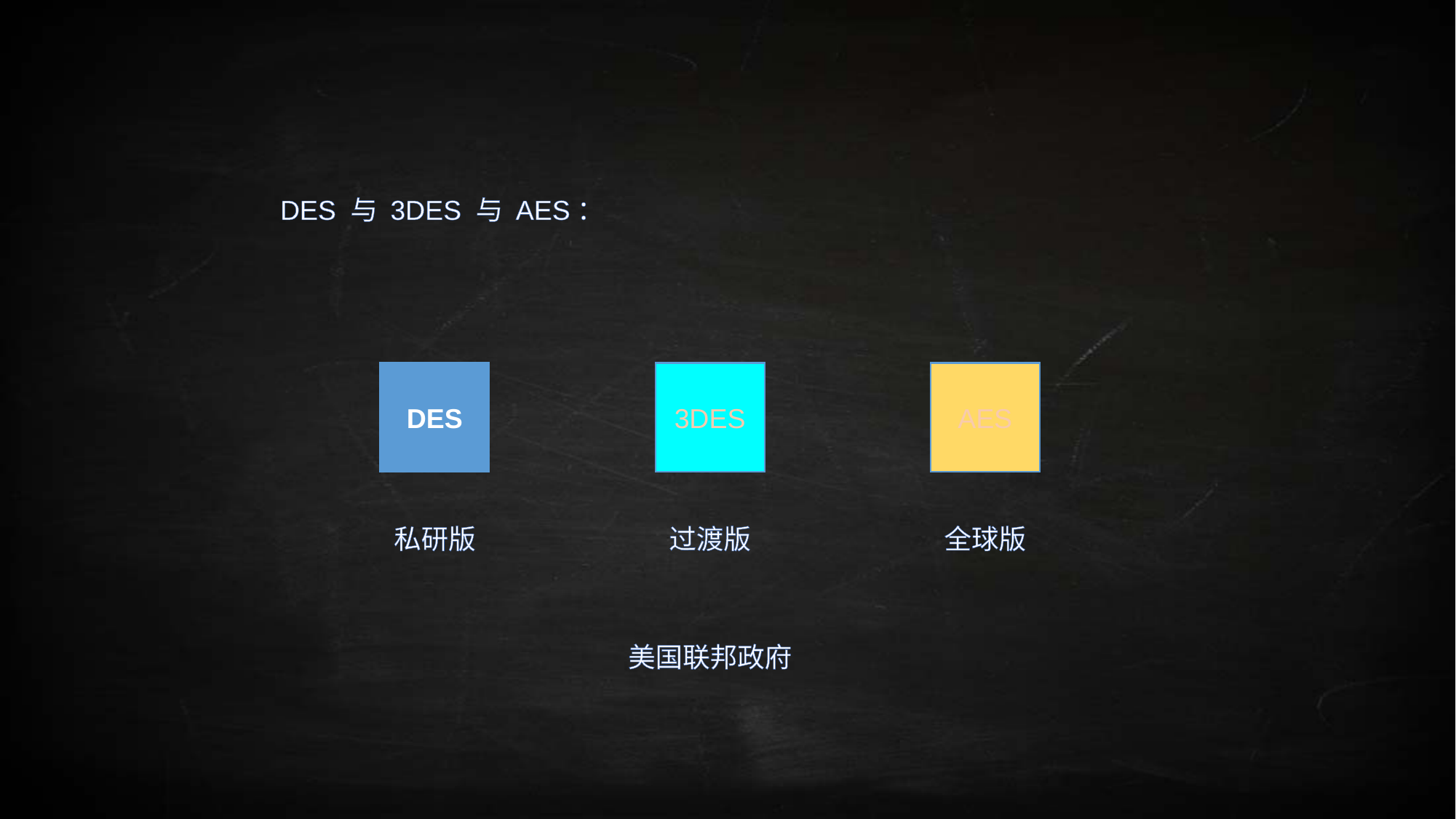

DES 与 3DES 与 AES：
DES
3DES
AES
私研版
过渡版
全球版
美国联邦政府